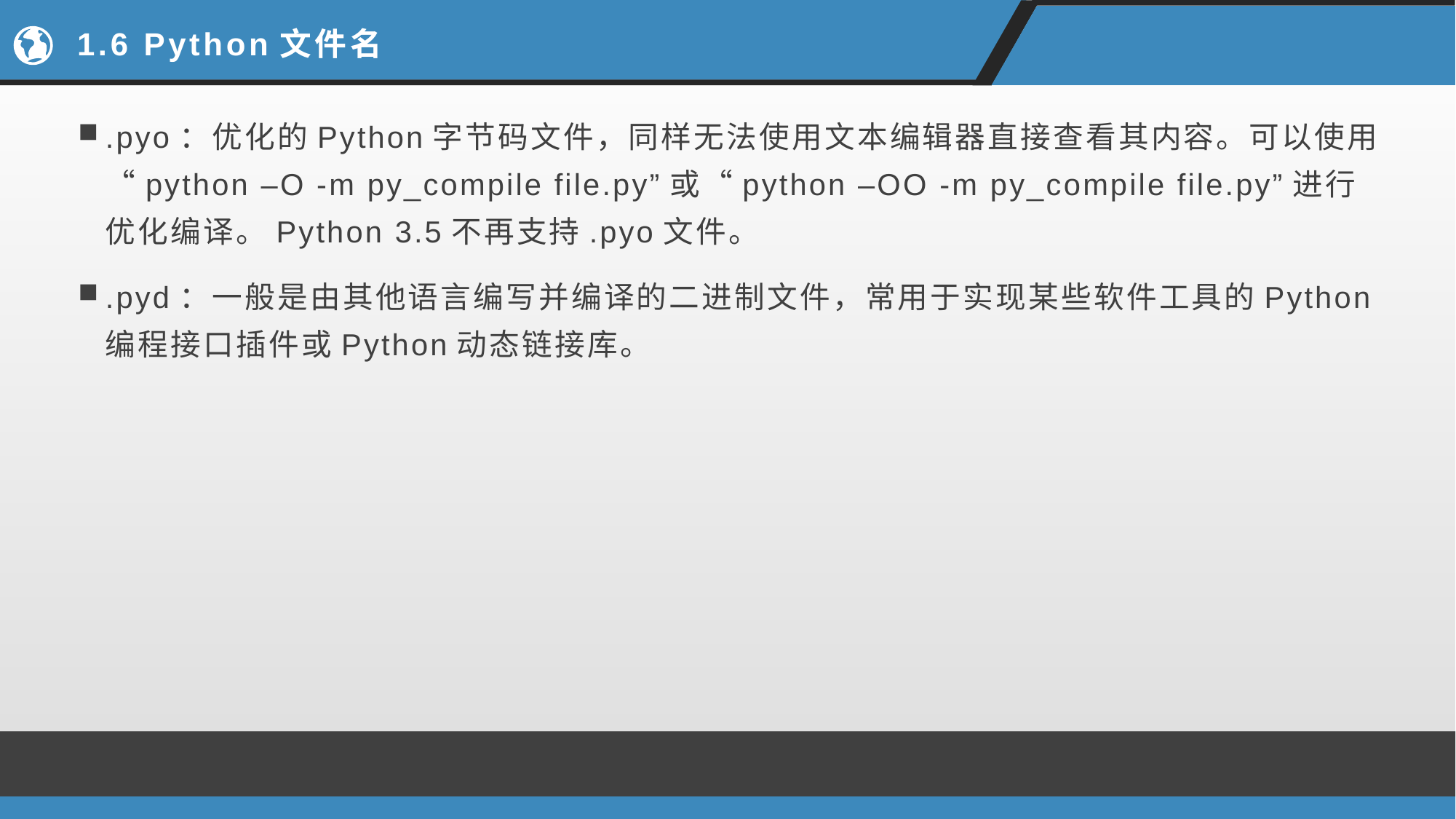

# 1.6 Python文件名

.pyo：优化的Python字节码文件，同样无法使用文本编辑器直接查看其内容。可以使用“python –O -m py_compile file.py”或“python –OO -m py_compile file.py”进行优化编译。Python 3.5不再支持.pyo文件。
.pyd：一般是由其他语言编写并编译的二进制文件，常用于实现某些软件工具的Python编程接口插件或Python动态链接库。